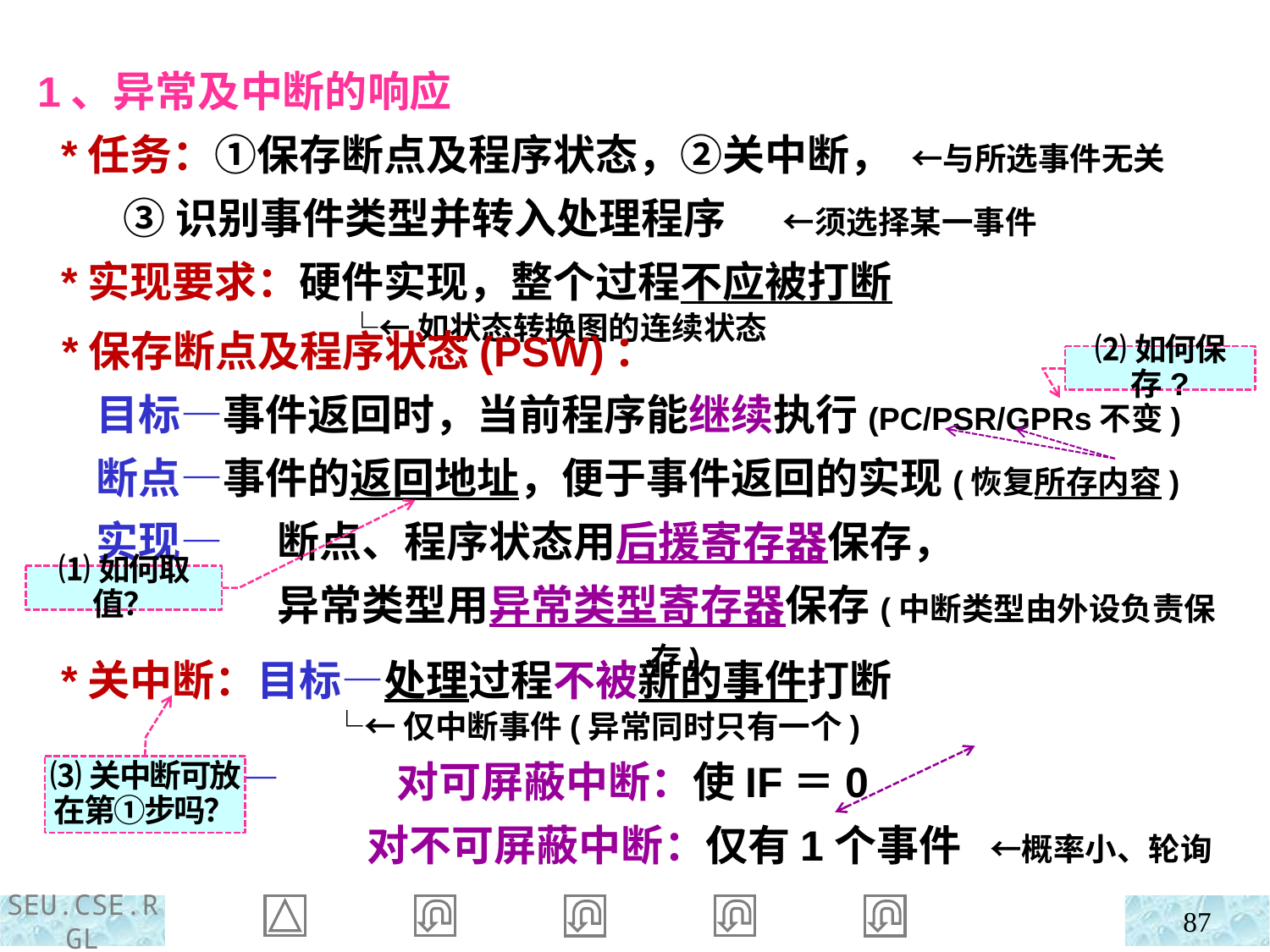

1、异常及中断的响应
  *任务：①保存断点及程序状态，②关中断，  ←与所选事件无关
         ③识别事件类型并转入处理程序      ←须选择某一事件
  *实现要求：硬件实现，整个过程不应被打断
                                           └←如状态转换图的连续状态
  *保存断点及程序状态(PSW)：
     目标—事件返回时，当前程序能继续执行(PC/PSR/GPRs不变)
     断点—事件的返回地址，便于事件返回的实现(恢复所存内容)
     实现—
⑵如何保存?
断点、程序状态用后援寄存器保存，
异常类型用异常类型寄存器保存(中断类型由外设负责保存)
⑴如何取值？
  *关中断：目标—处理过程不被新的事件打断
                                         └←仅中断事件(异常同时只有一个)
           实现—
  对可屏蔽中断：使IF＝0
对不可屏蔽中断：仅有1个事件   ←概率小、轮询
⑶关中断可放在第①步吗？

87